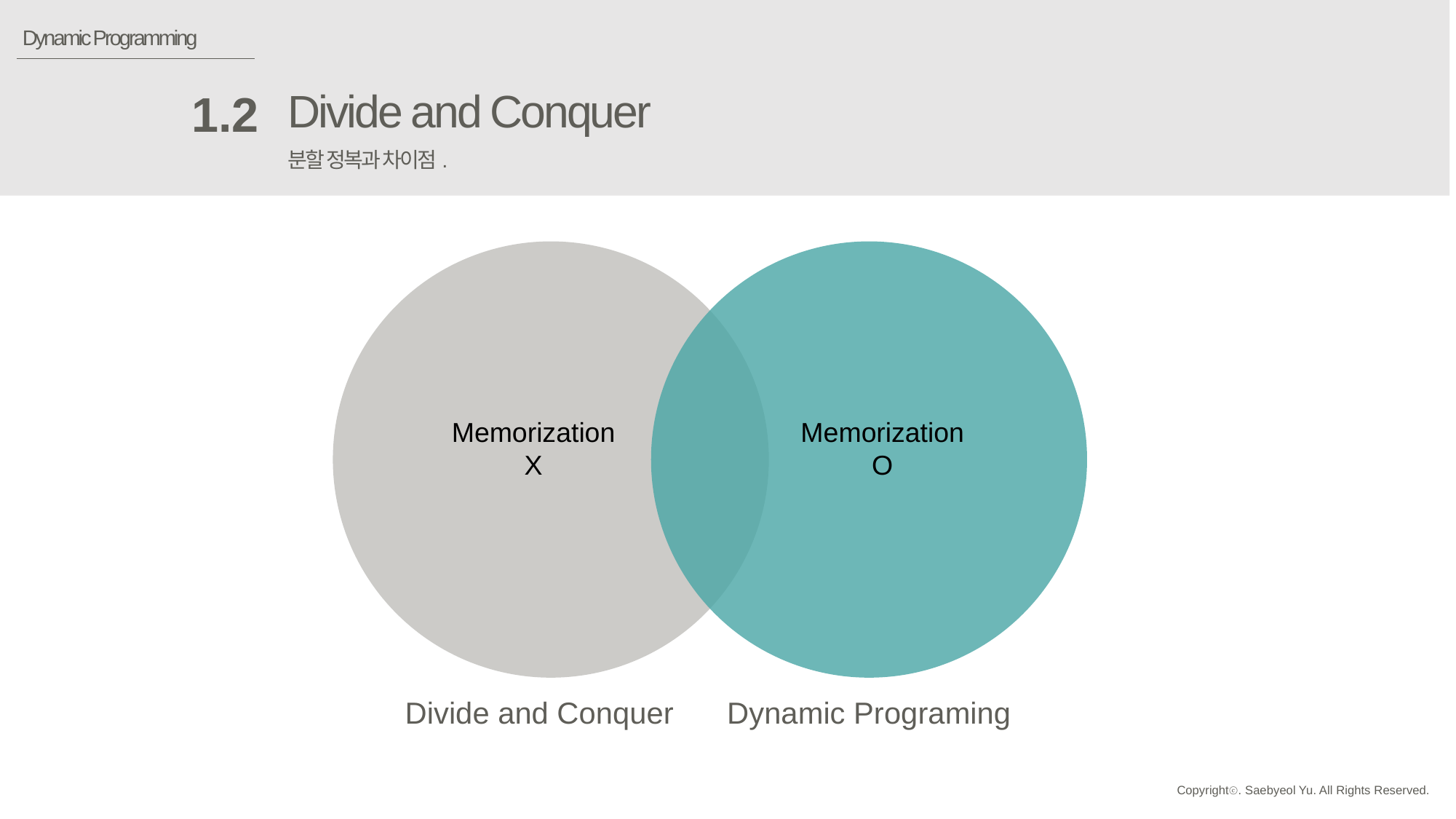

Dynamic Programming
Divide and Conquer
1.2
분할 정복과 차이점.

Memorization X
Memorization
O
Divide and Conquer
Dynamic Programing